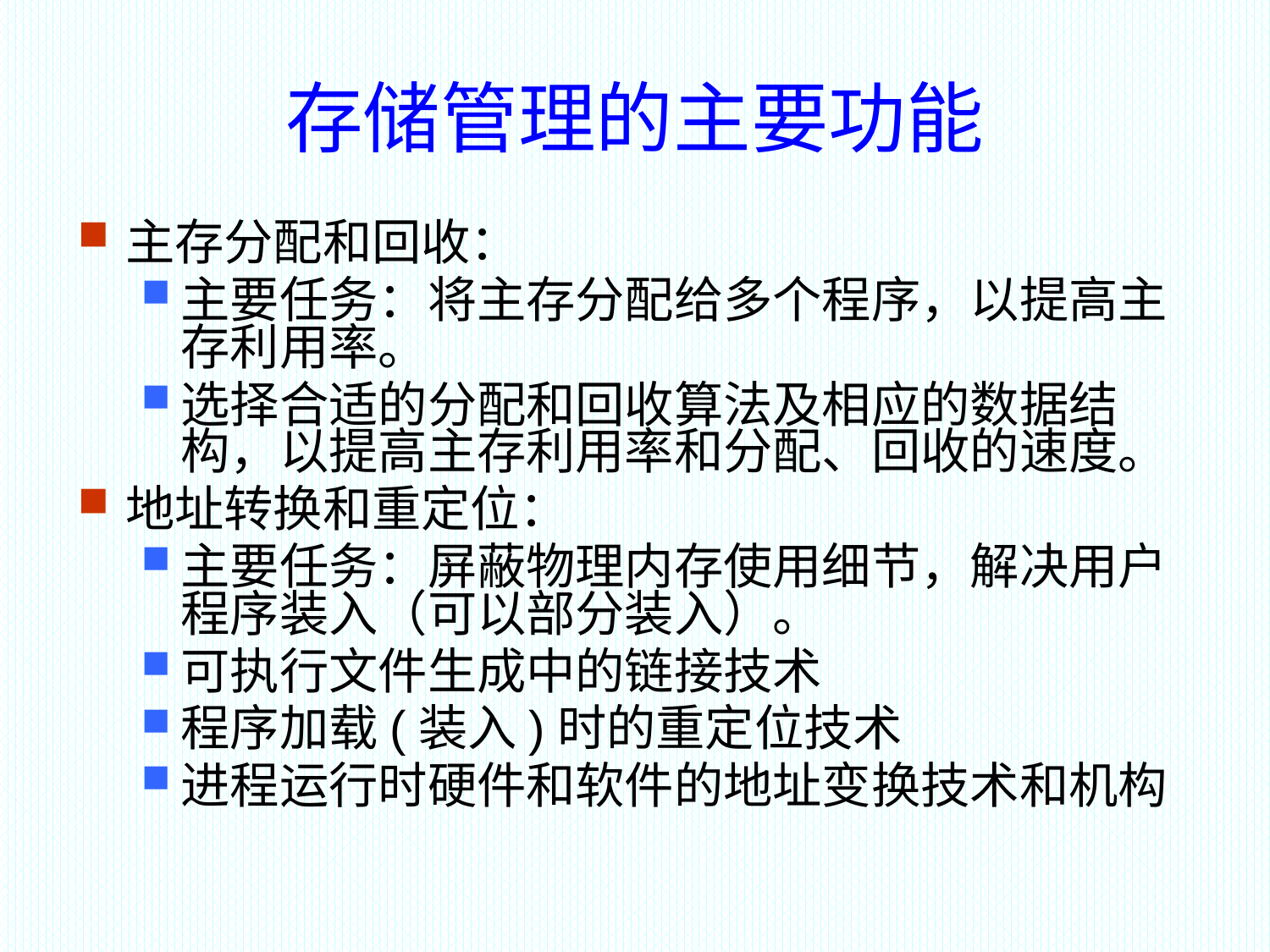

# 存储管理的主要功能
主存分配和回收：
主要任务：将主存分配给多个程序，以提高主存利用率。
选择合适的分配和回收算法及相应的数据结构，以提高主存利用率和分配、回收的速度。
地址转换和重定位：
主要任务：屏蔽物理内存使用细节，解决用户程序装入（可以部分装入）。
可执行文件生成中的链接技术
程序加载(装入)时的重定位技术
进程运行时硬件和软件的地址变换技术和机构